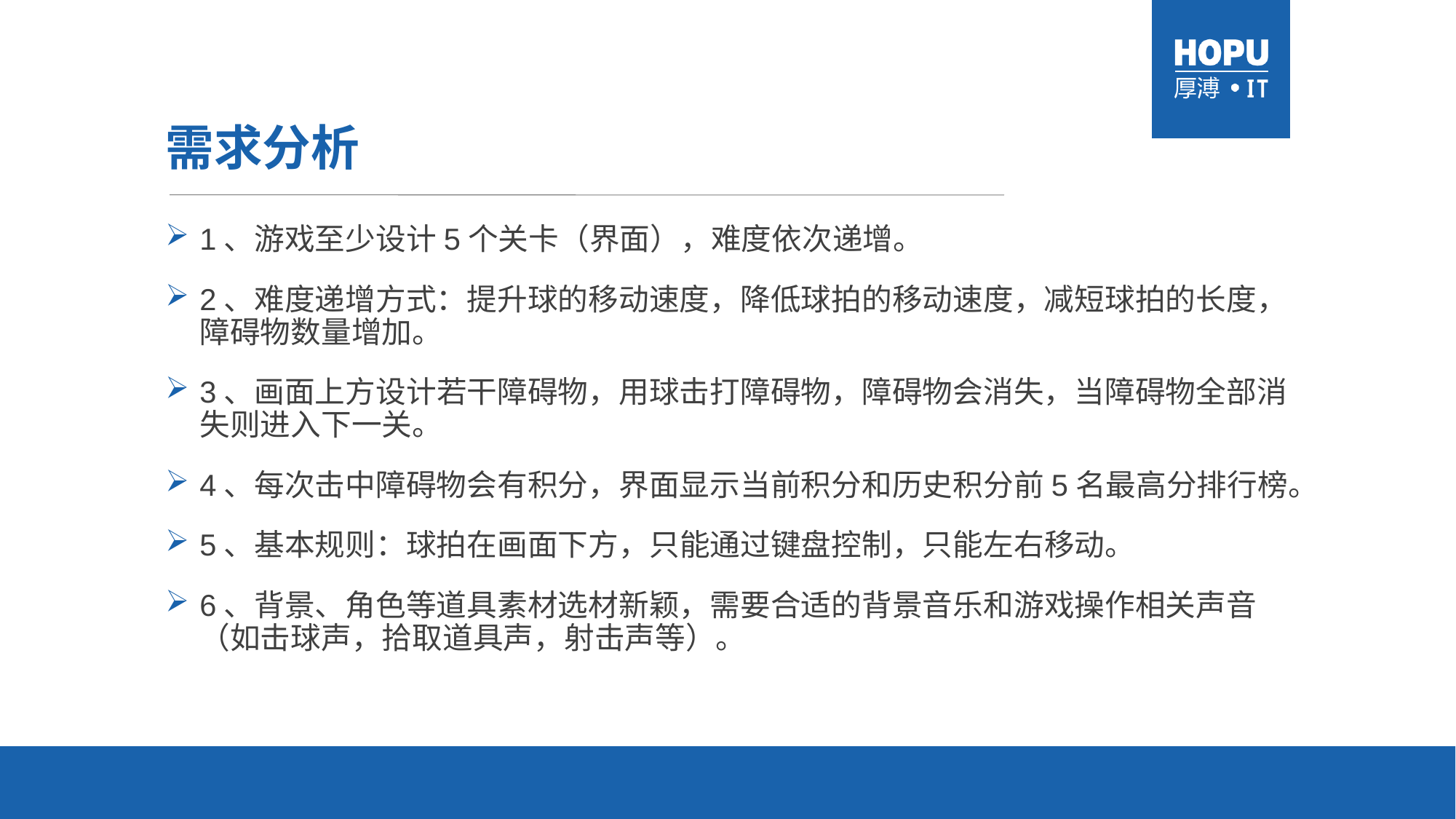

# 需求分析
1、游戏至少设计5个关卡（界面），难度依次递增。
2、难度递增方式：提升球的移动速度，降低球拍的移动速度，减短球拍的长度，障碍物数量增加。
3、画面上方设计若干障碍物，用球击打障碍物，障碍物会消失，当障碍物全部消失则进入下一关。
4、每次击中障碍物会有积分，界面显示当前积分和历史积分前5名最高分排行榜。
5、基本规则：球拍在画面下方，只能通过键盘控制，只能左右移动。
6、背景、角色等道具素材选材新颖，需要合适的背景音乐和游戏操作相关声音（如击球声，拾取道具声，射击声等）。